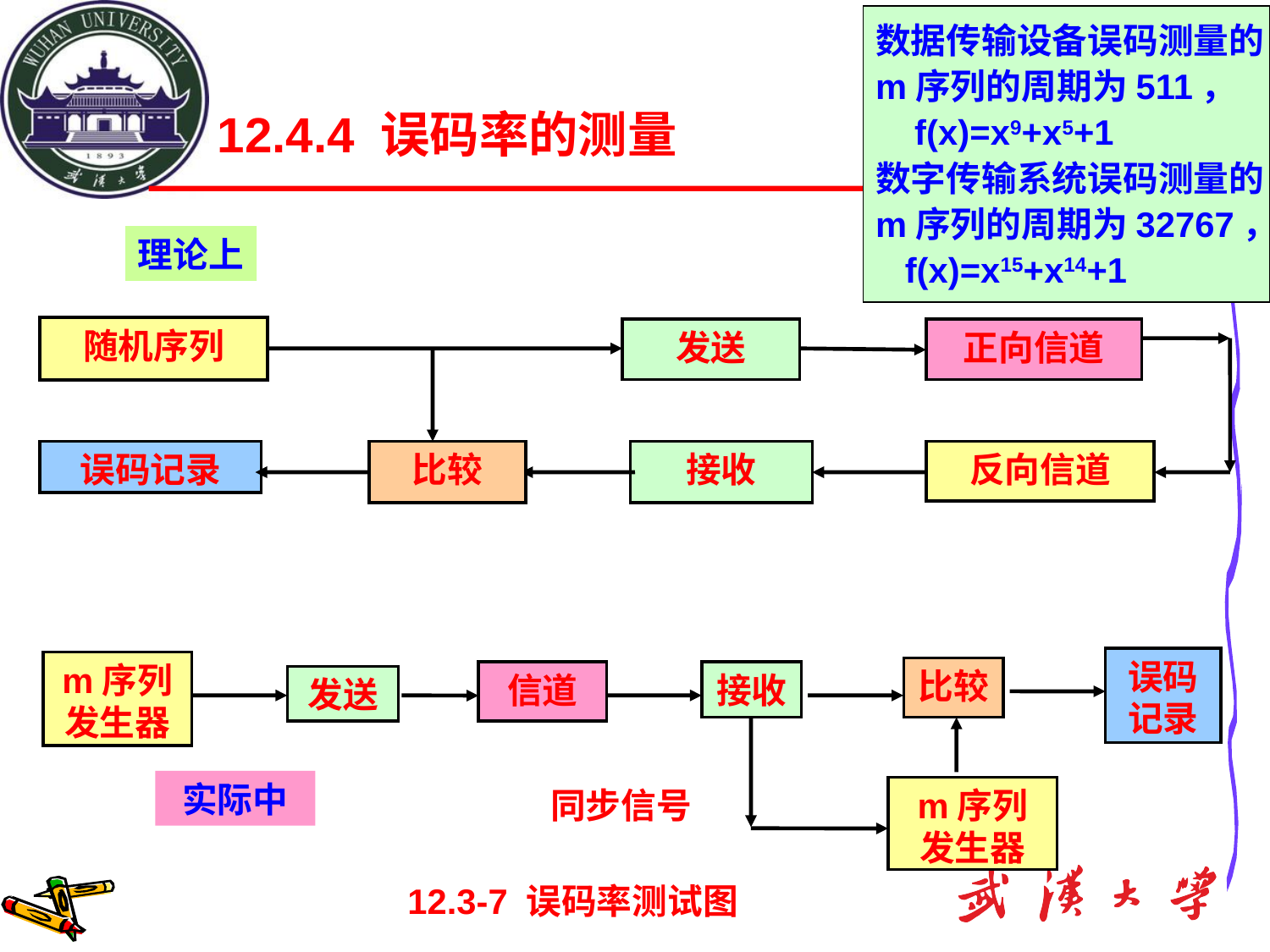

数据传输设备误码测量的
m序列的周期为511，
    f(x)=x9+x5+1
数字传输系统误码测量的
m序列的周期为32767，
   f(x)=x15+x14+1
12.4.4 误码率的测量
理论上
随机序列
发送
正向信道

误码记录
比较
接收
反向信道

误码
记录
m序列发生器
比较
信道
接收
发送

同步信号
m序列发生器

实际中
12.3-7 误码率测试图